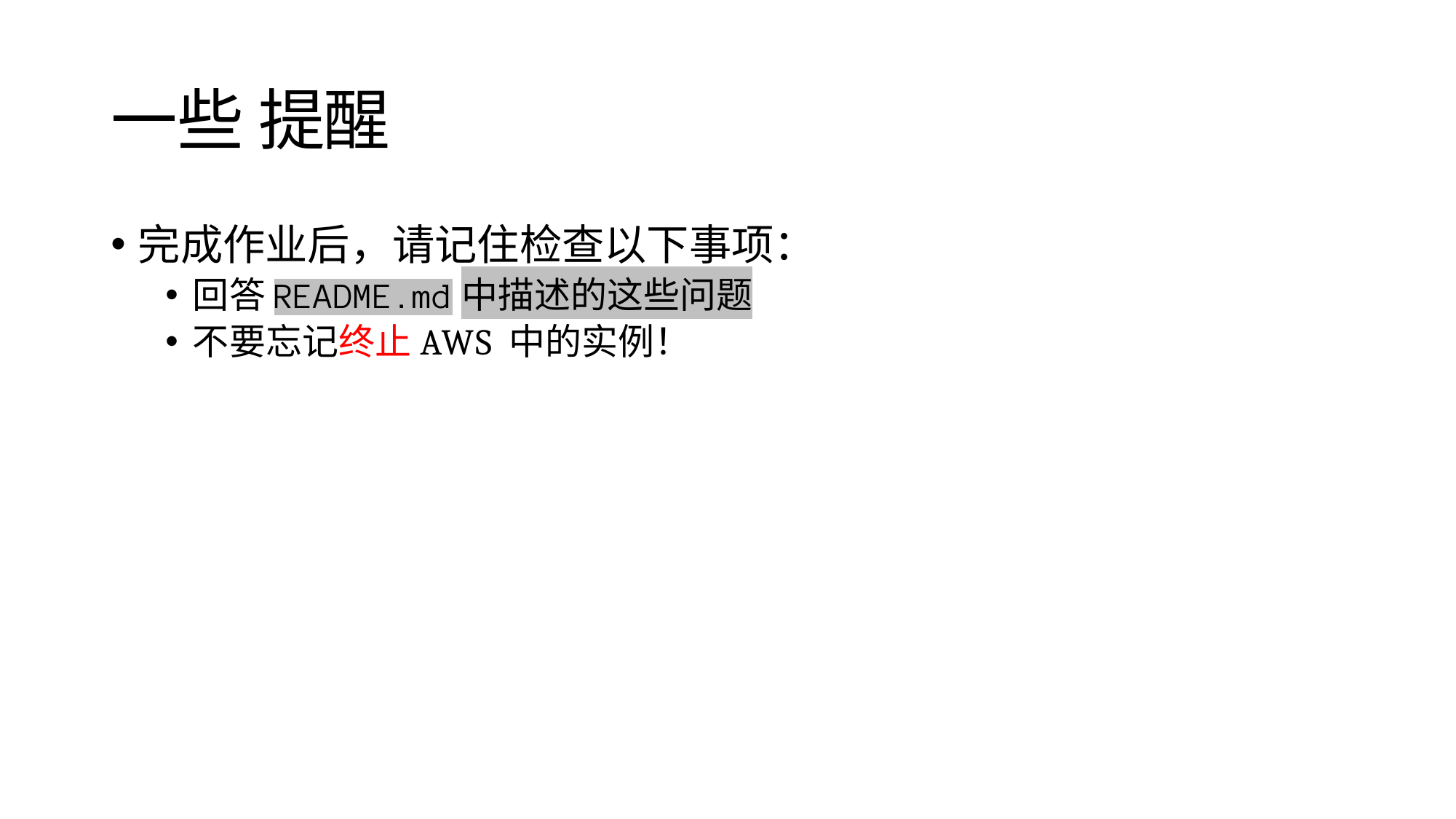

# 一些 提醒
完成作业后，请记住检查以下事项：
回答README.md中描述的这些问题
不要忘记终止AWS 中的实例！